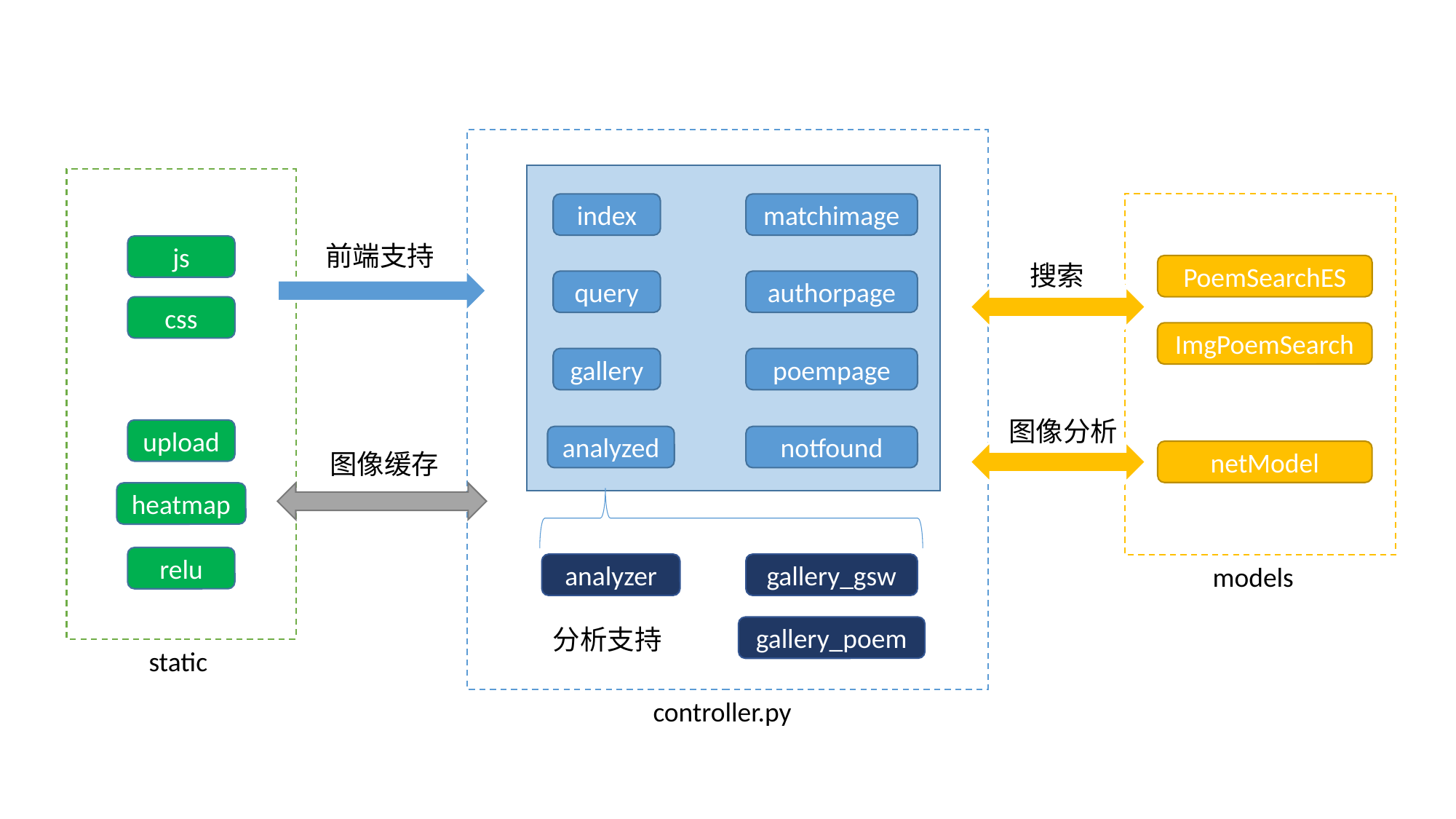

index
matchimage
前端支持
js
搜索
PoemSearchES

query
authorpage

css
ImgPoemSearch

gallery
poempage
图像分析
upload
analyzed
notfound
netModel
图像缓存

heatmap

relu
analyzer
gallery_gsw
models
分析支持
gallery_poem
static
controller.py